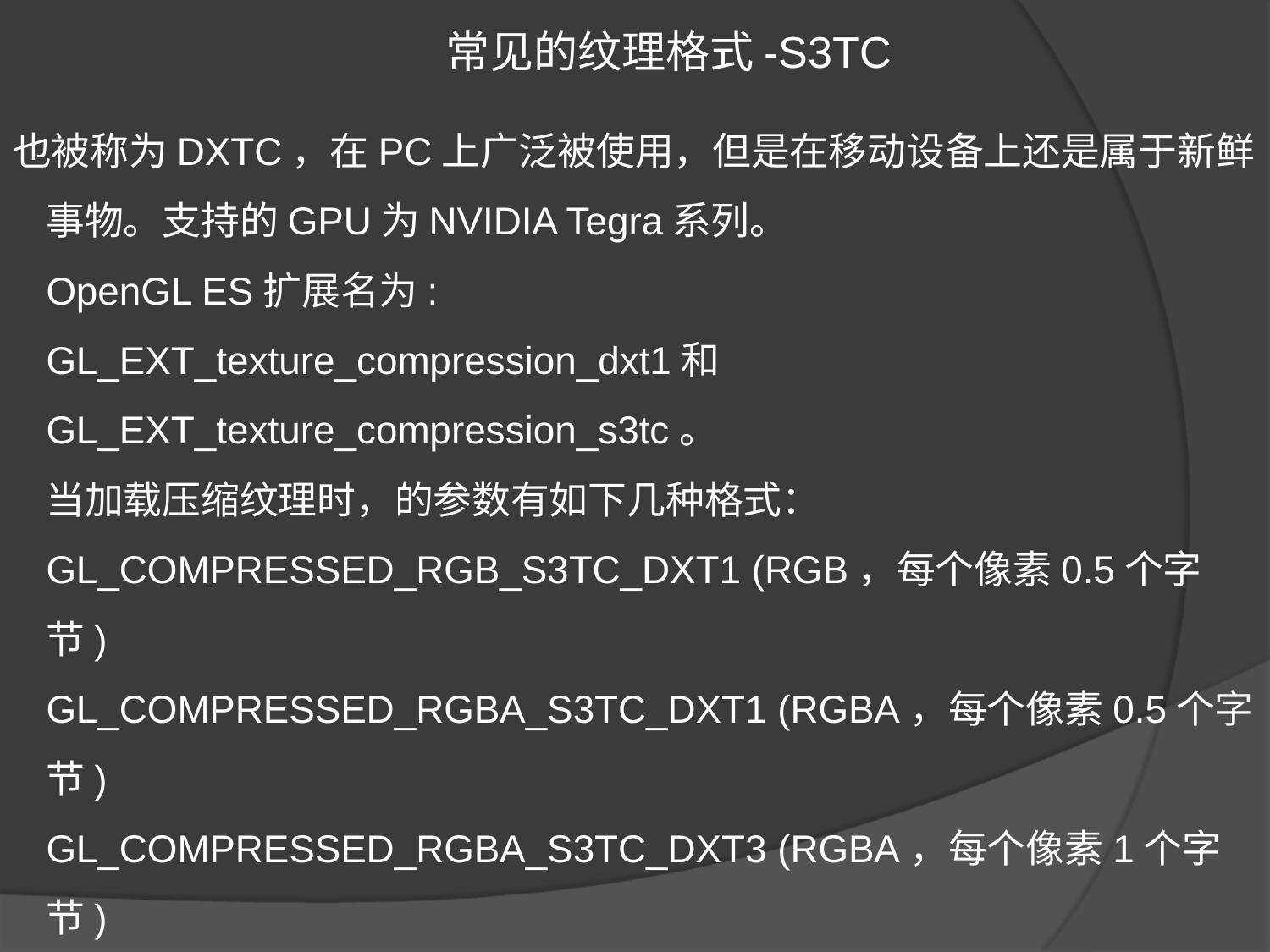

# 常见的纹理格式-S3TC
也被称为DXTC，在PC上广泛被使用，但是在移动设备上还是属于新鲜事物。支持的GPU为NVIDIA Tegra系列。
OpenGL ES扩展名为:
GL_EXT_texture_compression_dxt1和GL_EXT_texture_compression_s3tc。
当加载压缩纹理时，的参数有如下几种格式：
GL_COMPRESSED_RGB_S3TC_DXT1 (RGB，每个像素0.5个字节)
GL_COMPRESSED_RGBA_S3TC_DXT1 (RGBA，每个像素0.5个字节)
GL_COMPRESSED_RGBA_S3TC_DXT3 (RGBA，每个像素1个字节)
GL_COMPRESSED_RGBA_S3TC_DXT5 (RGBA，每个像素1个字节)